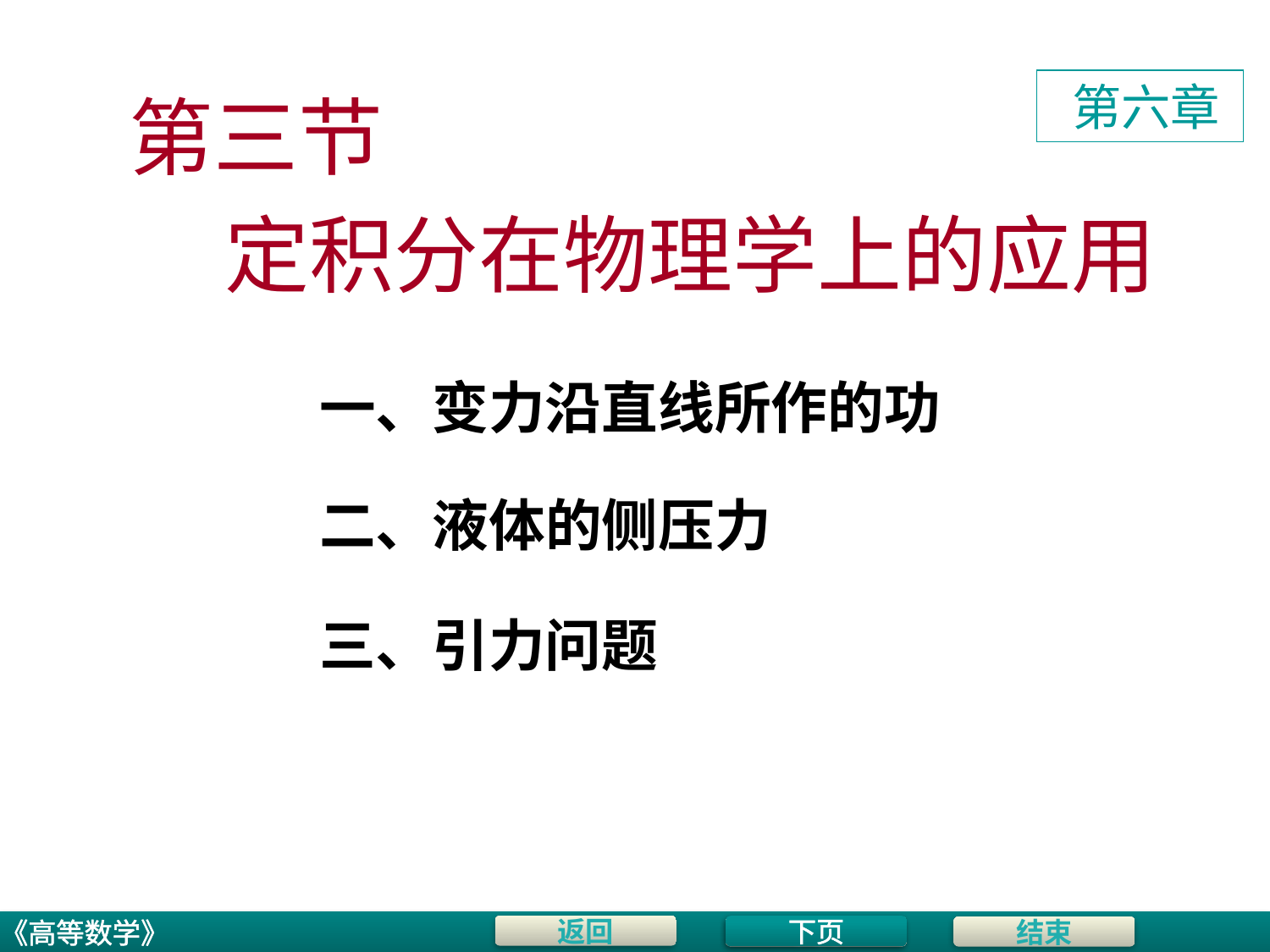

第六章
# 第三节
定积分在物理学上的应用
一、变力沿直线所作的功
二、液体的侧压力
三、引力问题
下页